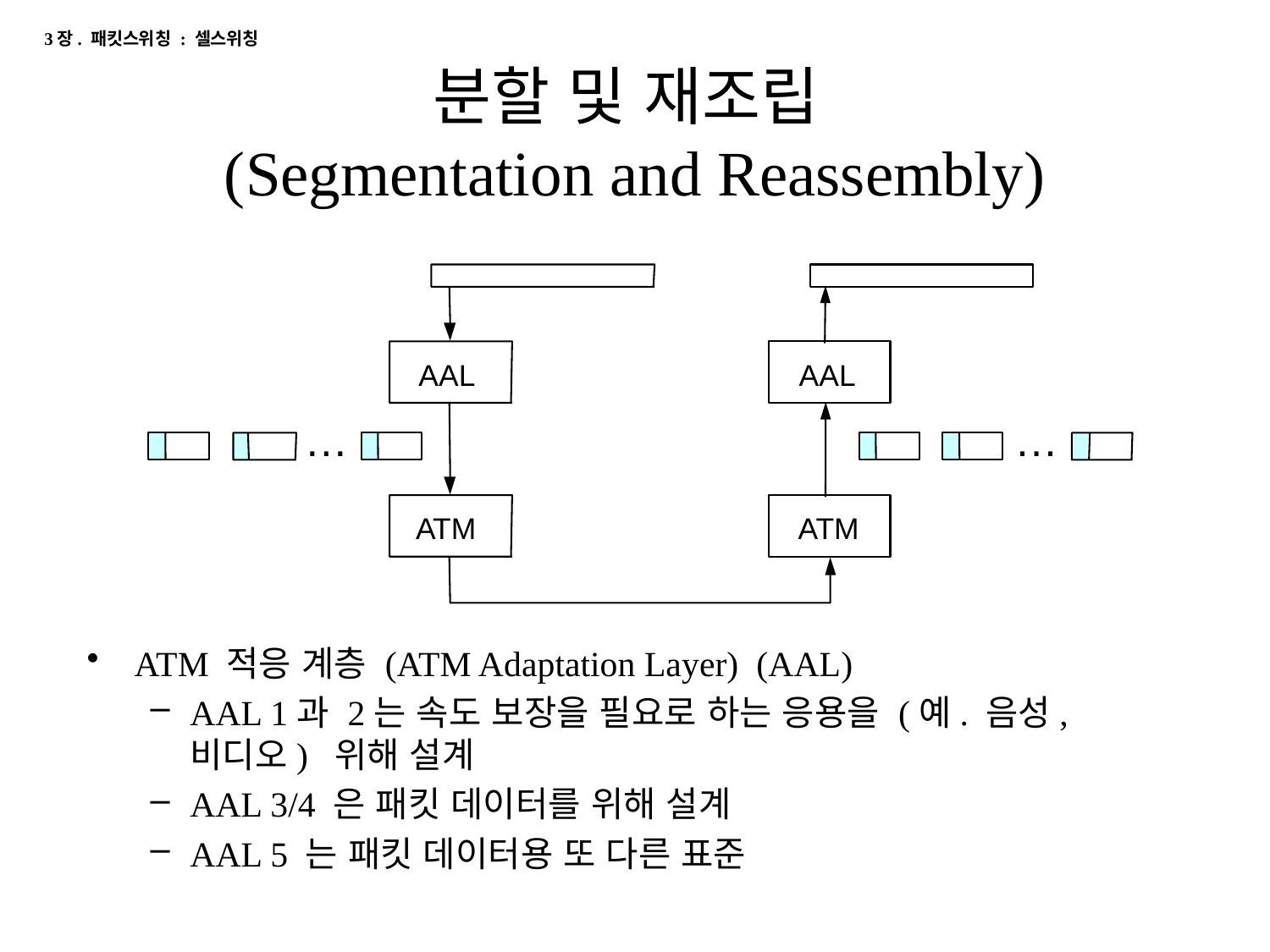

3장. 패킷스위칭 : 셀스위칭
# 분할 및 재조립 (Segmentation and Reassembly)

AAL
AAL

…
…

A
TM
A
TM

ATM 적응 계층 (ATM Adaptation Layer)  (AAL)
AAL 1과 2는 속도 보장을 필요로 하는 응용을 (예. 음성, 비디오)  위해 설계
AAL 3/4 은 패킷 데이터를 위해 설계
AAL 5 는 패킷 데이터용 또 다른 표준